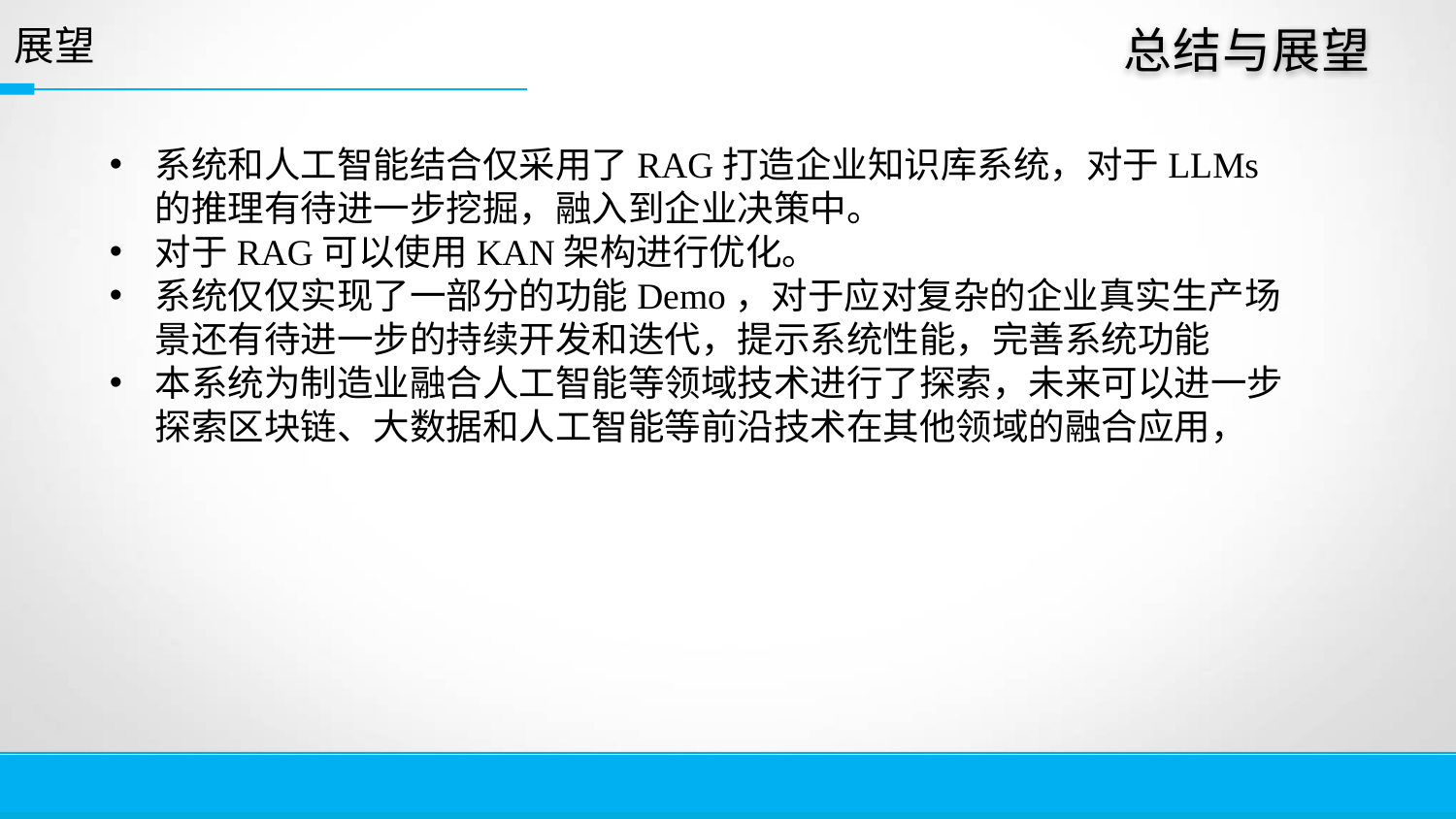

总结与展望
展望

系统和人工智能结合仅采用了RAG打造企业知识库系统，对于LLMs的推理有待进一步挖掘，融入到企业决策中。
对于RAG可以使用KAN架构进行优化。
系统仅仅实现了一部分的功能Demo，对于应对复杂的企业真实生产场景还有待进一步的持续开发和迭代，提示系统性能，完善系统功能
本系统为制造业融合人工智能等领域技术进行了探索，未来可以进一步探索区块链、大数据和人工智能等前沿技术在其他领域的融合应用，

11